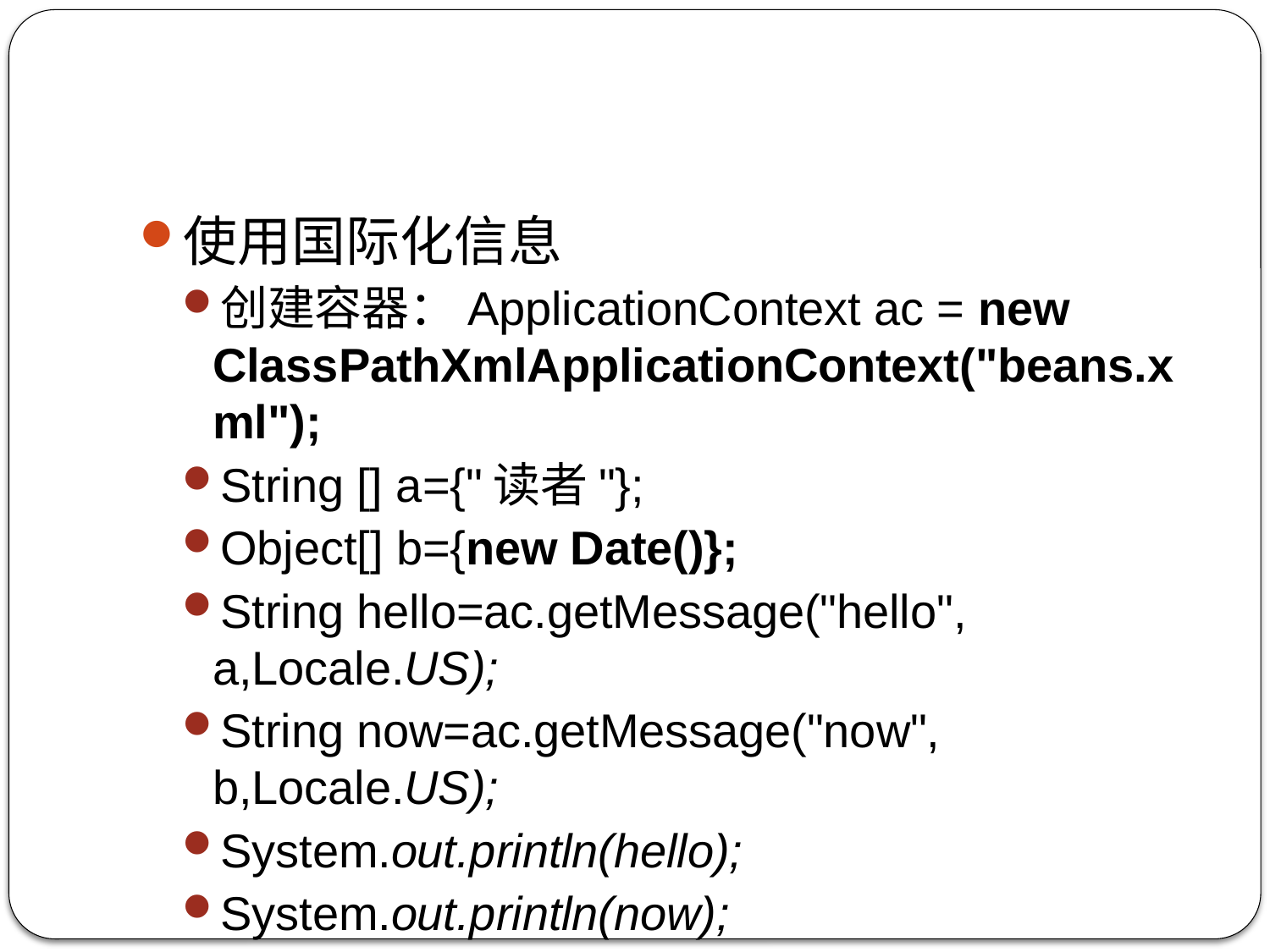

#
使用国际化信息
创建容器：ApplicationContext ac = new ClassPathXmlApplicationContext("beans.xml");
String [] a={"读者"};
Object[] b={new Date()};
String hello=ac.getMessage("hello", a,Locale.US);
String now=ac.getMessage("now", b,Locale.US);
System.out.println(hello);
System.out.println(now);